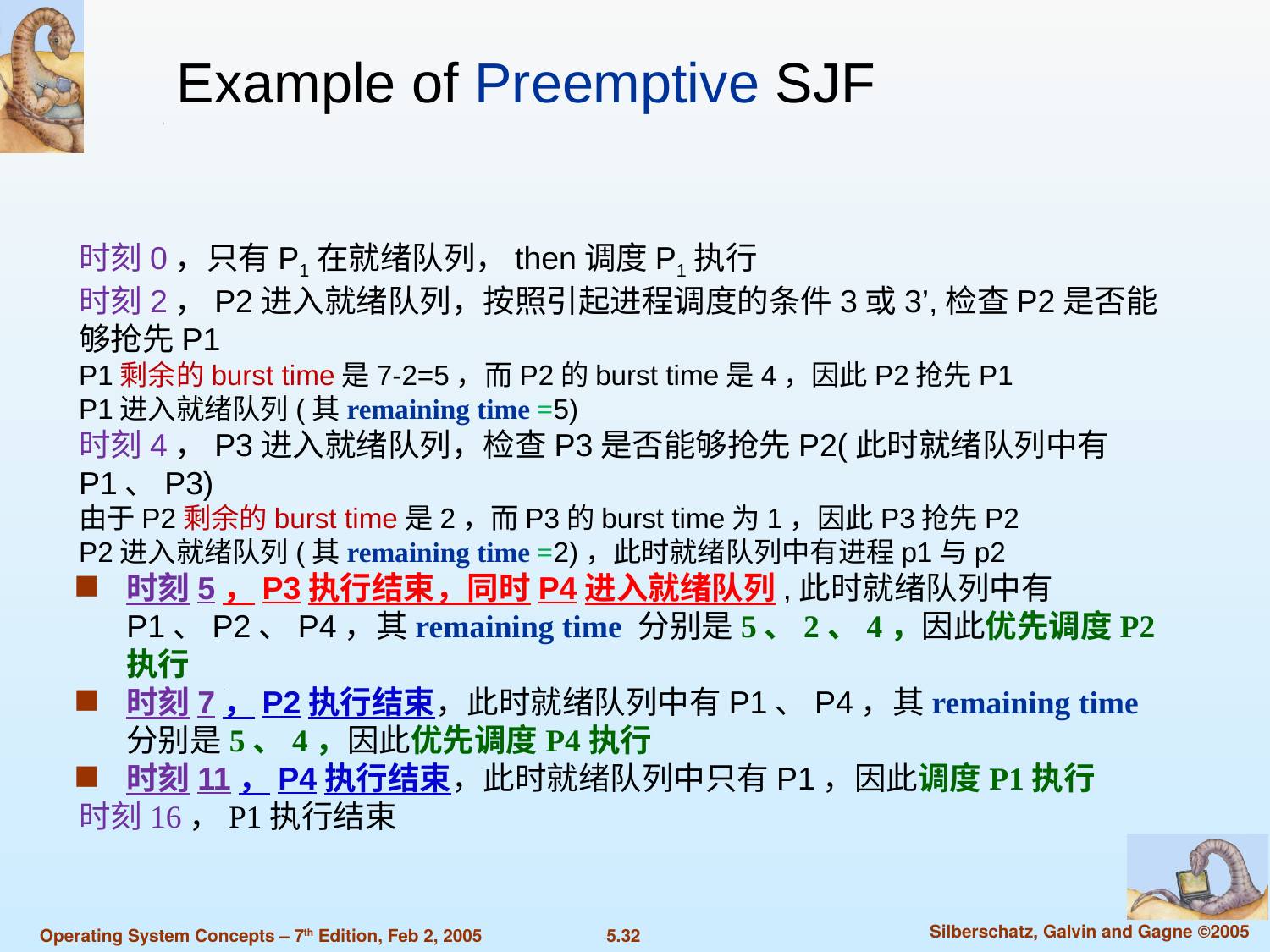

Example of Preemptive SJF
时刻0，只有P1在就绪队列，then调度P1执行
时刻2，P2进入就绪队列，按照引起进程调度的条件3或3’,检查P2是否能够抢先P1
P1剩余的burst time是7-2=5，而P2的burst time是4，因此P2抢先P1
P1进入就绪队列(其remaining time =5)
时刻4，P3进入就绪队列，检查P3是否能够抢先P2(此时就绪队列中有P1、P3)
由于P2剩余的burst time是2，而P3的burst time为1，因此P3抢先P2
P2进入就绪队列(其remaining time =2)，此时就绪队列中有进程p1与p2
时刻5，P3执行结束，同时P4进入就绪队列,此时就绪队列中有P1、P2、P4，其remaining time 分别是5、2、4，因此优先调度P2执行
时刻7，P2执行结束，此时就绪队列中有P1、P4，其remaining time 分别是5、4，因此优先调度P4执行
时刻11，P4执行结束，此时就绪队列中只有P1，因此调度P1执行
时刻16，P1执行结束